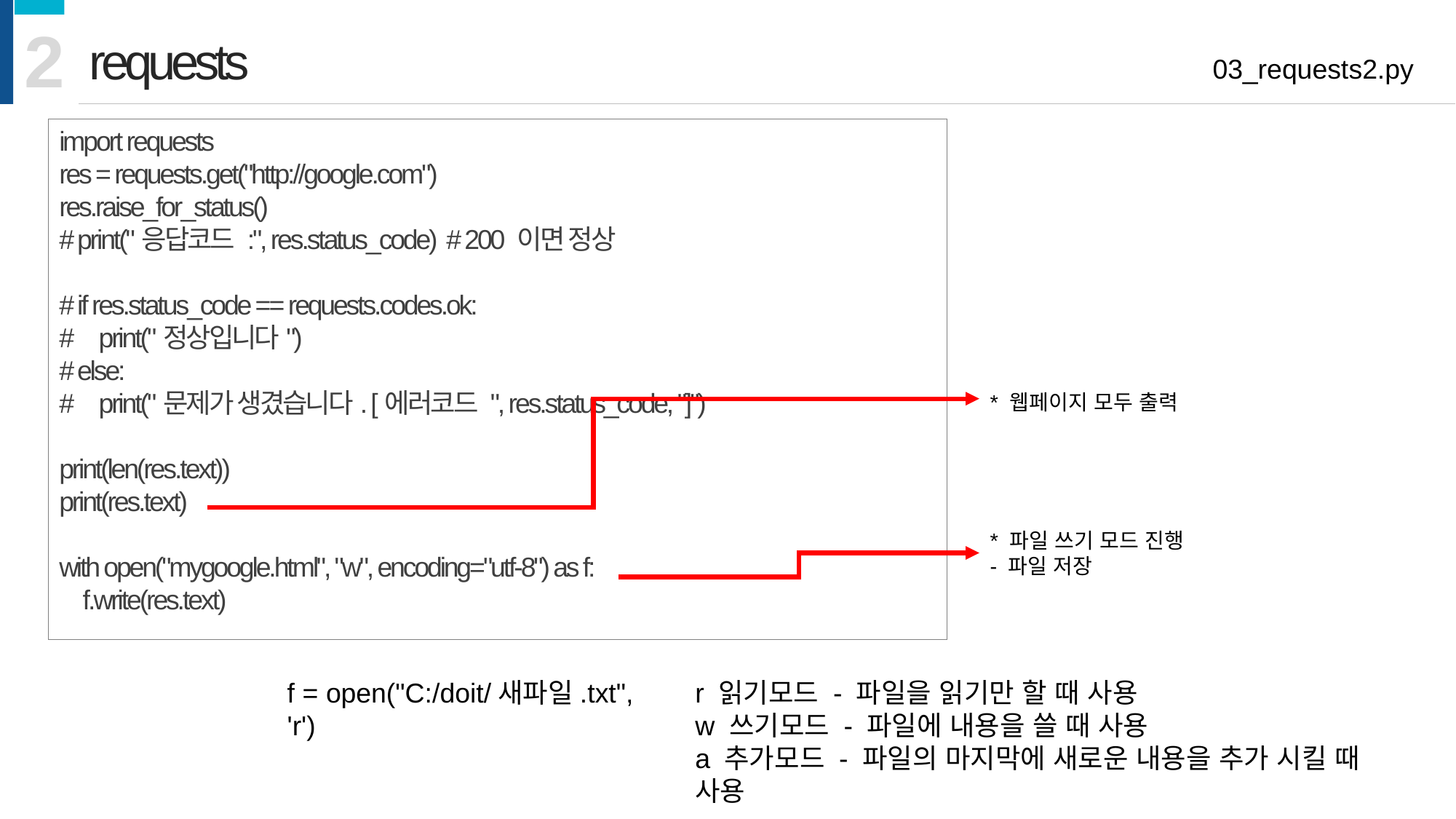

2
requests
03_requests2.py
import requests
res = requests.get("http://google.com")
res.raise_for_status()
# print("응답코드 :", res.status_code)  # 200 이면 정상
# if res.status_code == requests.codes.ok:
#     print("정상입니다")
# else:
#     print("문제가 생겼습니다. [에러코드 ", res.status_code, "]")
print(len(res.text))
print(res.text)
with open("mygoogle.html", "w", encoding="utf-8") as f:
    f.write(res.text)

* 웹페이지 모두 출력
* 파일 쓰기 모드 진행
- 파일 저장
f = open("C:/doit/새파일.txt", 'r')
r 읽기모드 - 파일을 읽기만 할 때 사용
w 쓰기모드 - 파일에 내용을 쓸 때 사용
a 추가모드 - 파일의 마지막에 새로운 내용을 추가 시킬 때 사용